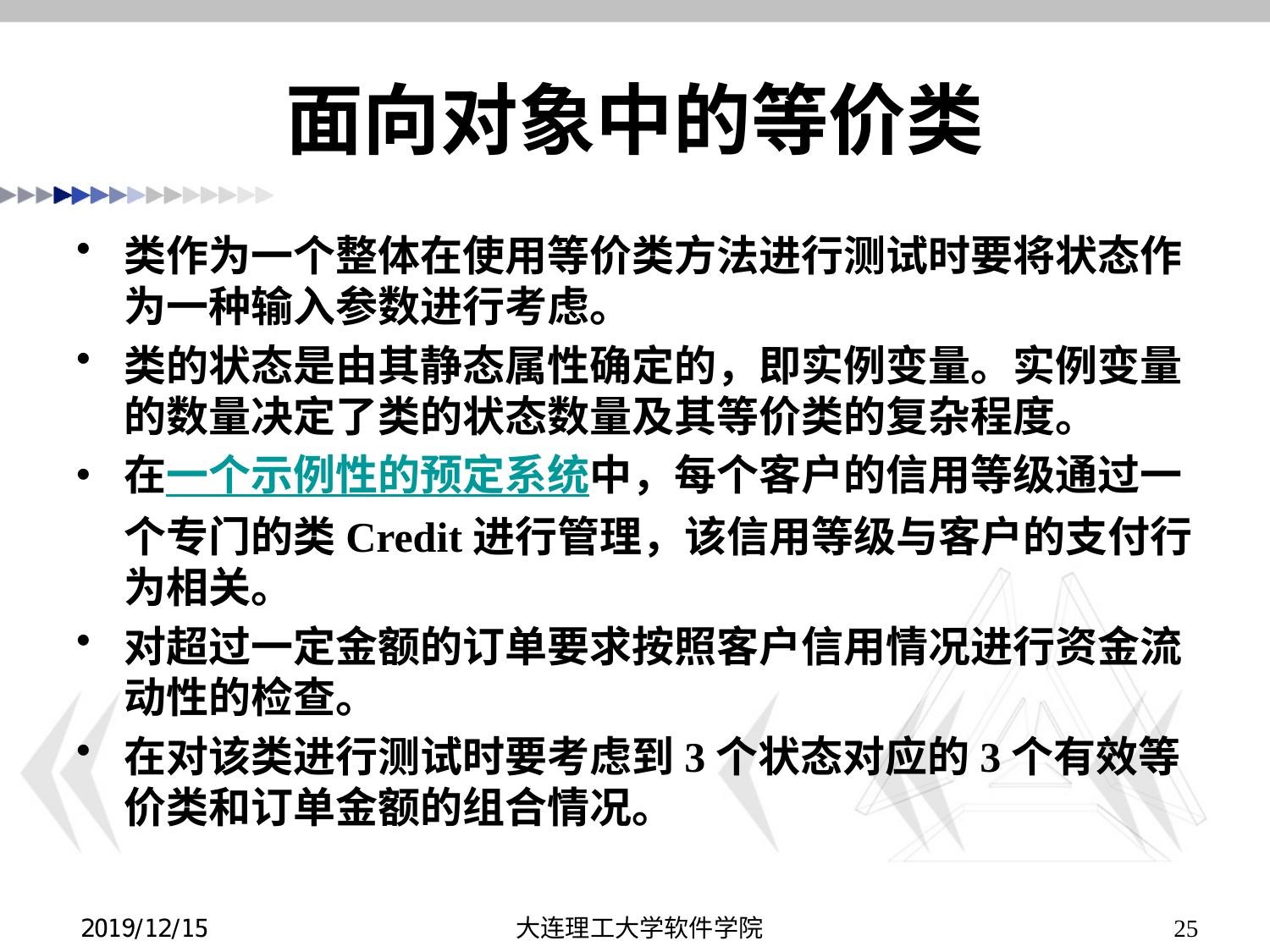

# 面向对象中的等价类
类作为一个整体在使用等价类方法进行测试时要将状态作为一种输入参数进行考虑。
类的状态是由其静态属性确定的，即实例变量。实例变量的数量决定了类的状态数量及其等价类的复杂程度。
在一个示例性的预定系统中，每个客户的信用等级通过一个专门的类Credit进行管理，该信用等级与客户的支付行为相关。
对超过一定金额的订单要求按照客户信用情况进行资金流动性的检查。
在对该类进行测试时要考虑到3个状态对应的3个有效等价类和订单金额的组合情况。
2019/12/15
大连理工大学软件学院
25